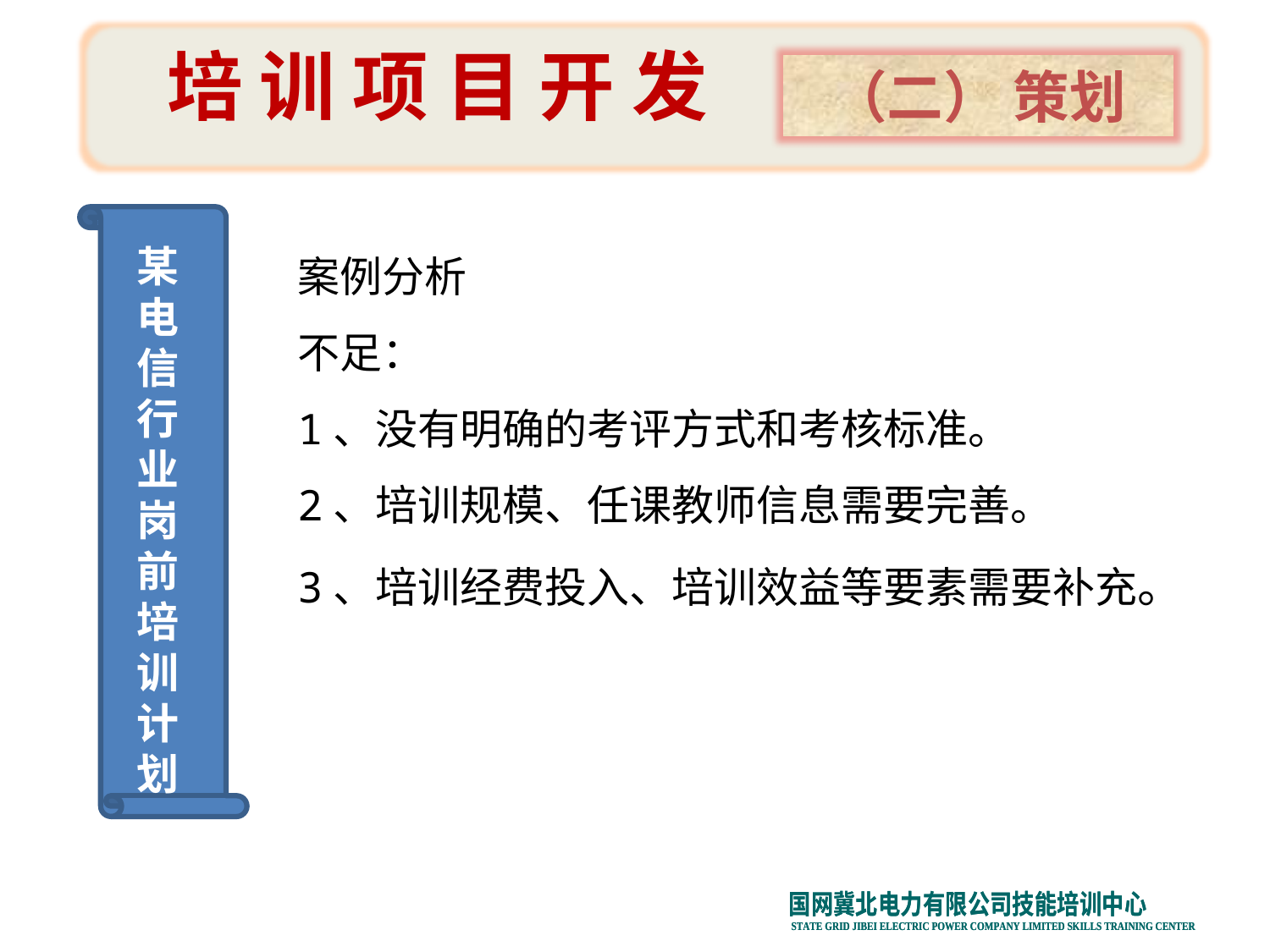

培 训 项 目 开 发
（二） 策划
某电信行业岗前培训计划

案例分析
不足：
1、没有明确的考评方式和考核标准。
2、培训规模、任课教师信息需要完善。
3、培训经费投入、培训效益等要素需要补充。
某电信行业岗前培训计划